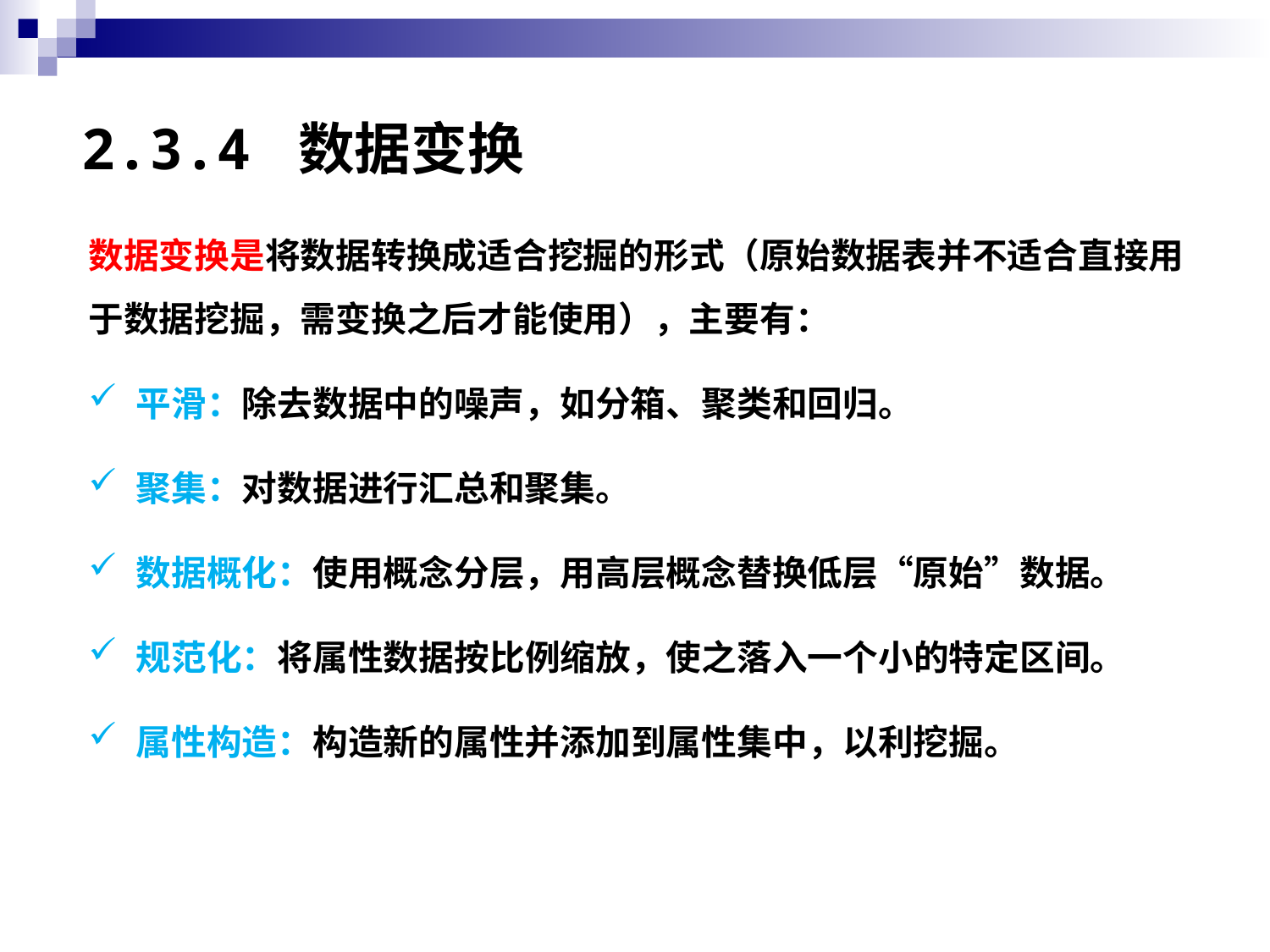

2.3.4 数据变换
数据变换是将数据转换成适合挖掘的形式（原始数据表并不适合直接用于数据挖掘，需变换之后才能使用），主要有：
平滑：除去数据中的噪声，如分箱、聚类和回归。
聚集：对数据进行汇总和聚集。
数据概化：使用概念分层，用高层概念替换低层“原始”数据。
规范化：将属性数据按比例缩放，使之落入一个小的特定区间。
属性构造：构造新的属性并添加到属性集中，以利挖掘。